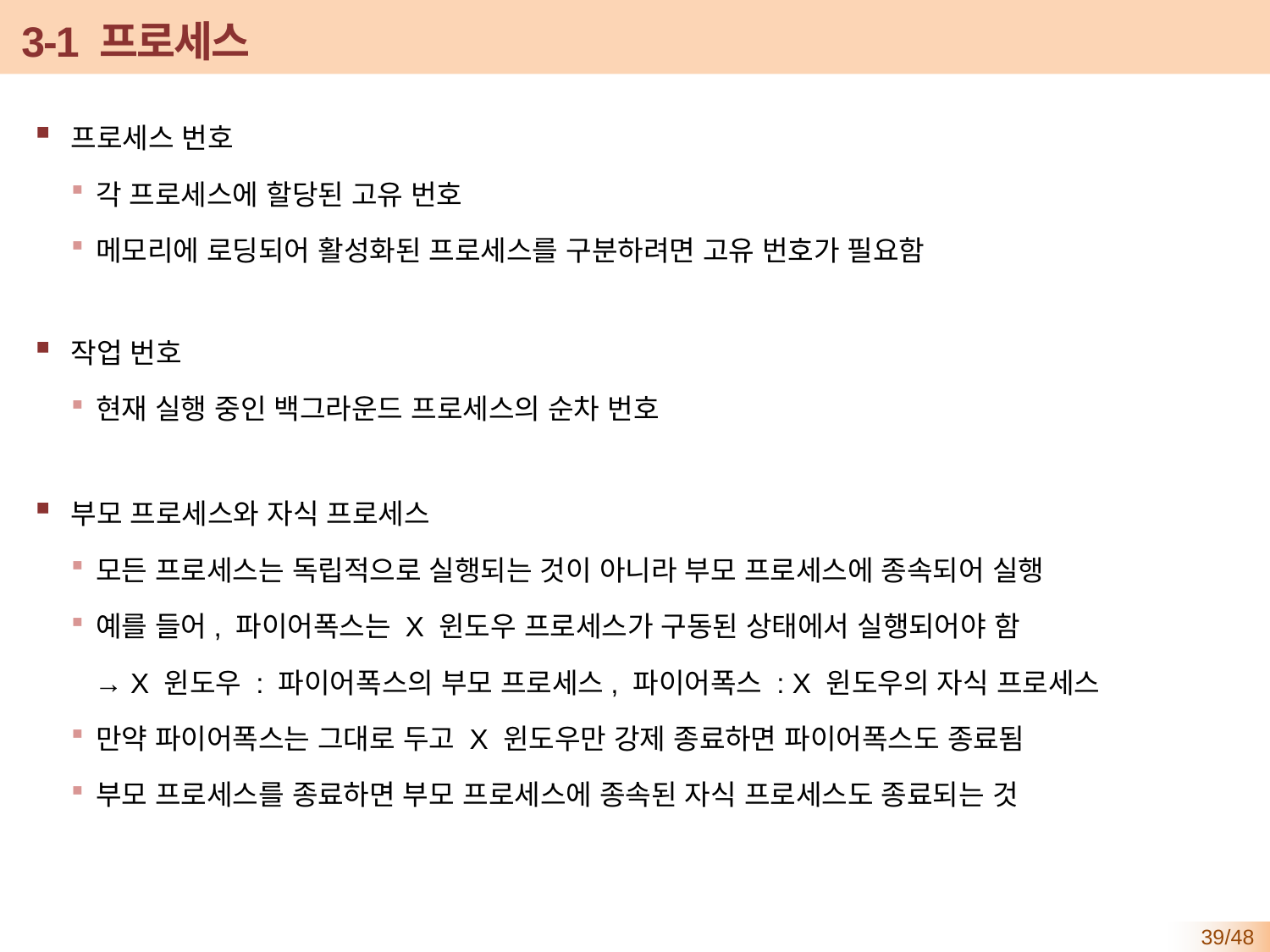

# 3-1 프로세스
프로세스 번호
각 프로세스에 할당된 고유 번호
메모리에 로딩되어 활성화된 프로세스를 구분하려면 고유 번호가 필요함

작업 번호
현재 실행 중인 백그라운드 프로세스의 순차 번호

부모 프로세스와 자식 프로세스
모든 프로세스는 독립적으로 실행되는 것이 아니라 부모 프로세스에 종속되어 실행
예를 들어, 파이어폭스는 X 윈도우 프로세스가 구동된 상태에서 실행되어야 함
   → X 윈도우 : 파이어폭스의 부모 프로세스, 파이어폭스 : X 윈도우의 자식 프로세스
만약 파이어폭스는 그대로 두고 X 윈도우만 강제 종료하면 파이어폭스도 종료됨
부모 프로세스를 종료하면 부모 프로세스에 종속된 자식 프로세스도 종료되는 것